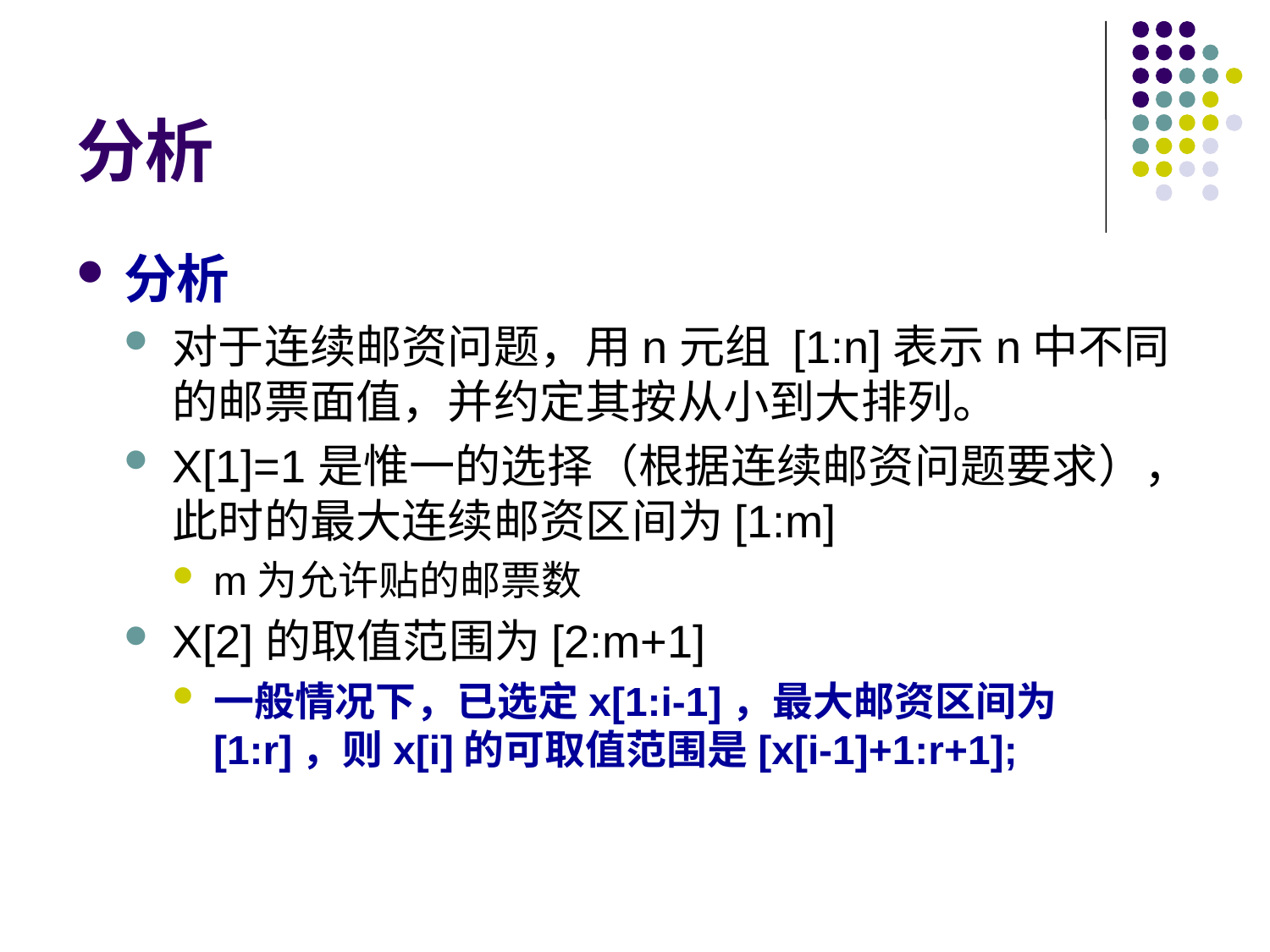

# 分析
分析
对于连续邮资问题，用n元组 [1:n]表示n中不同的邮票面值，并约定其按从小到大排列。
X[1]=1是惟一的选择（根据连续邮资问题要求），此时的最大连续邮资区间为[1:m]
m为允许贴的邮票数
X[2]的取值范围为[2:m+1]
一般情况下，已选定x[1:i-1]，最大邮资区间为[1:r]，则x[i]的可取值范围是[x[i-1]+1:r+1];